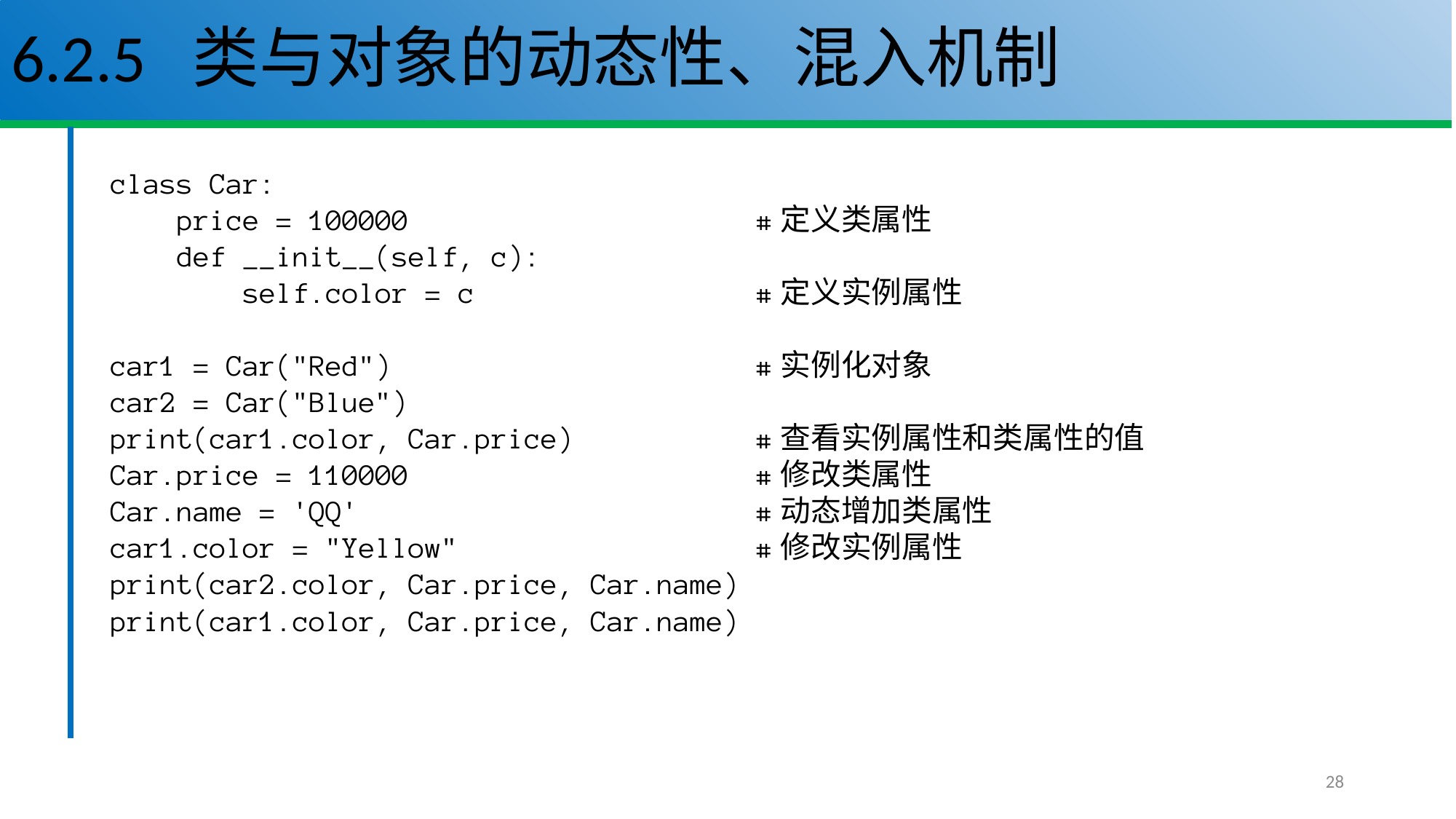

# 6.2.5  类与对象的动态性、混入机制
class Car:
    price = 100000                     #定义类属性
    def __init__(self, c):
        self.color = c                 #定义实例属性

car1 = Car("Red")                      #实例化对象
car2 = Car("Blue")
print(car1.color, Car.price)           #查看实例属性和类属性的值
Car.price = 110000                     #修改类属性
Car.name = 'QQ'                        #动态增加类属性
car1.color = "Yellow"                  #修改实例属性
print(car2.color, Car.price, Car.name)
print(car1.color, Car.price, Car.name)
28